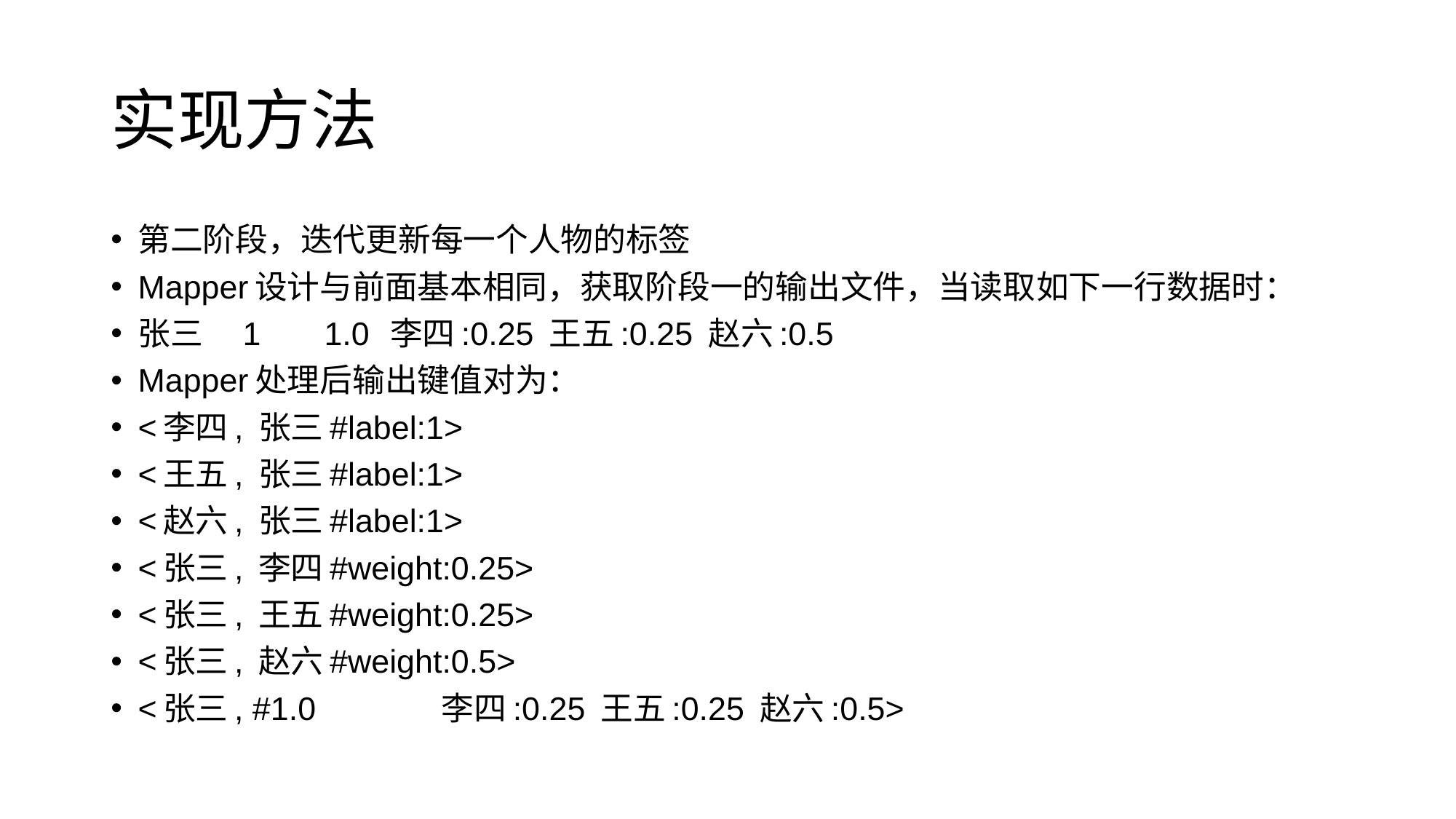

# 实现方法
第二阶段，迭代更新每一个人物的标签
Mapper设计与前面基本相同，获取阶段一的输出文件，当读取如下一行数据时：
张三	  1	  1.0		李四:0.25 王五:0.25 赵六:0.5
Mapper处理后输出键值对为：
<李四, 张三#label:1>
<王五, 张三#label:1>
<赵六, 张三#label:1>
<张三, 李四#weight:0.25>
<张三, 王五#weight:0.25>
<张三, 赵六#weight:0.5>
<张三, #1.0	     李四:0.25 王五:0.25 赵六:0.5>